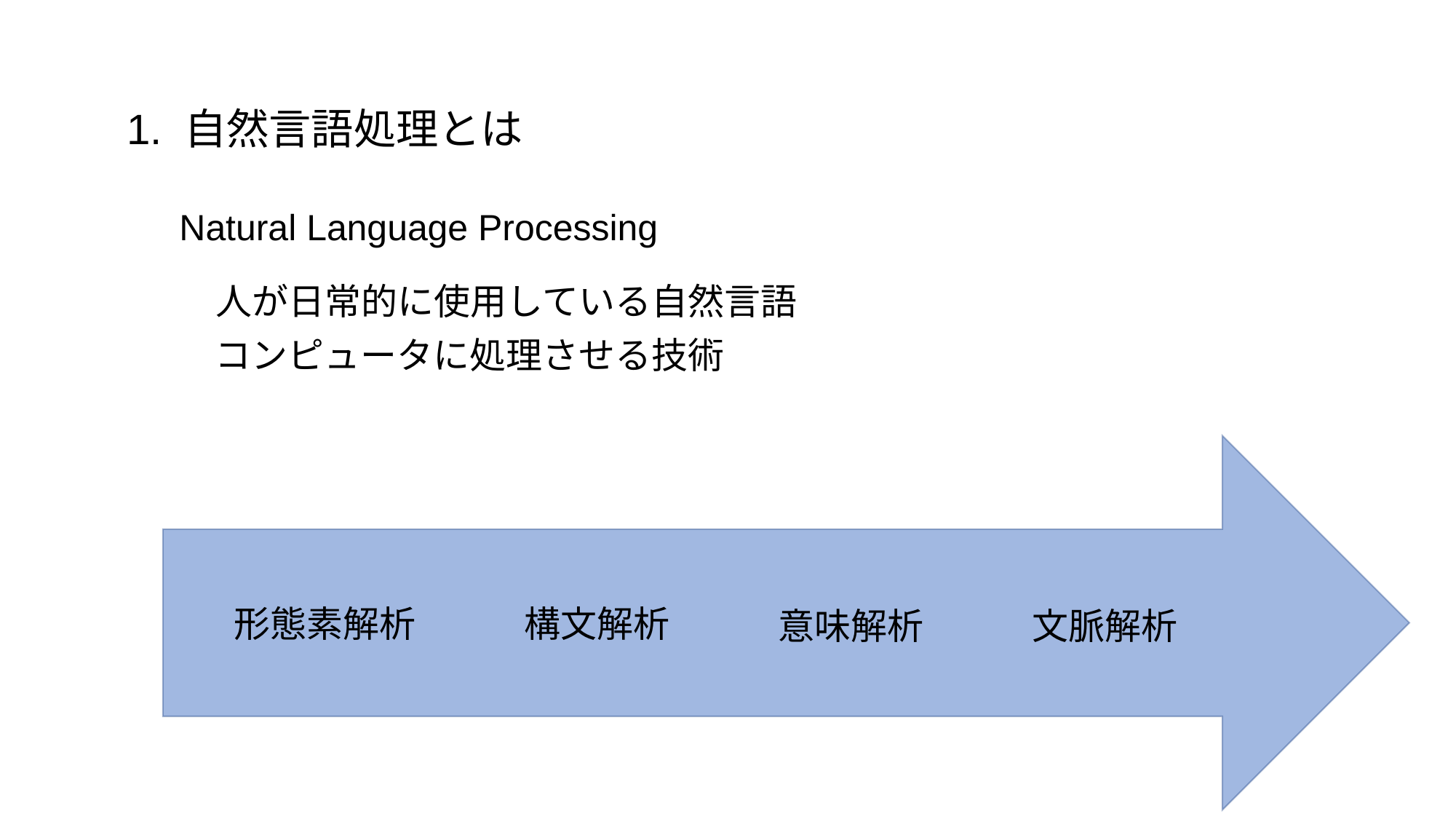

1. 自然言語処理とは
Natural Language Processing
人が日常的に使用している自然言語
コンピュータに処理させる技術

形態素解析
構文解析
意味解析
文脈解析